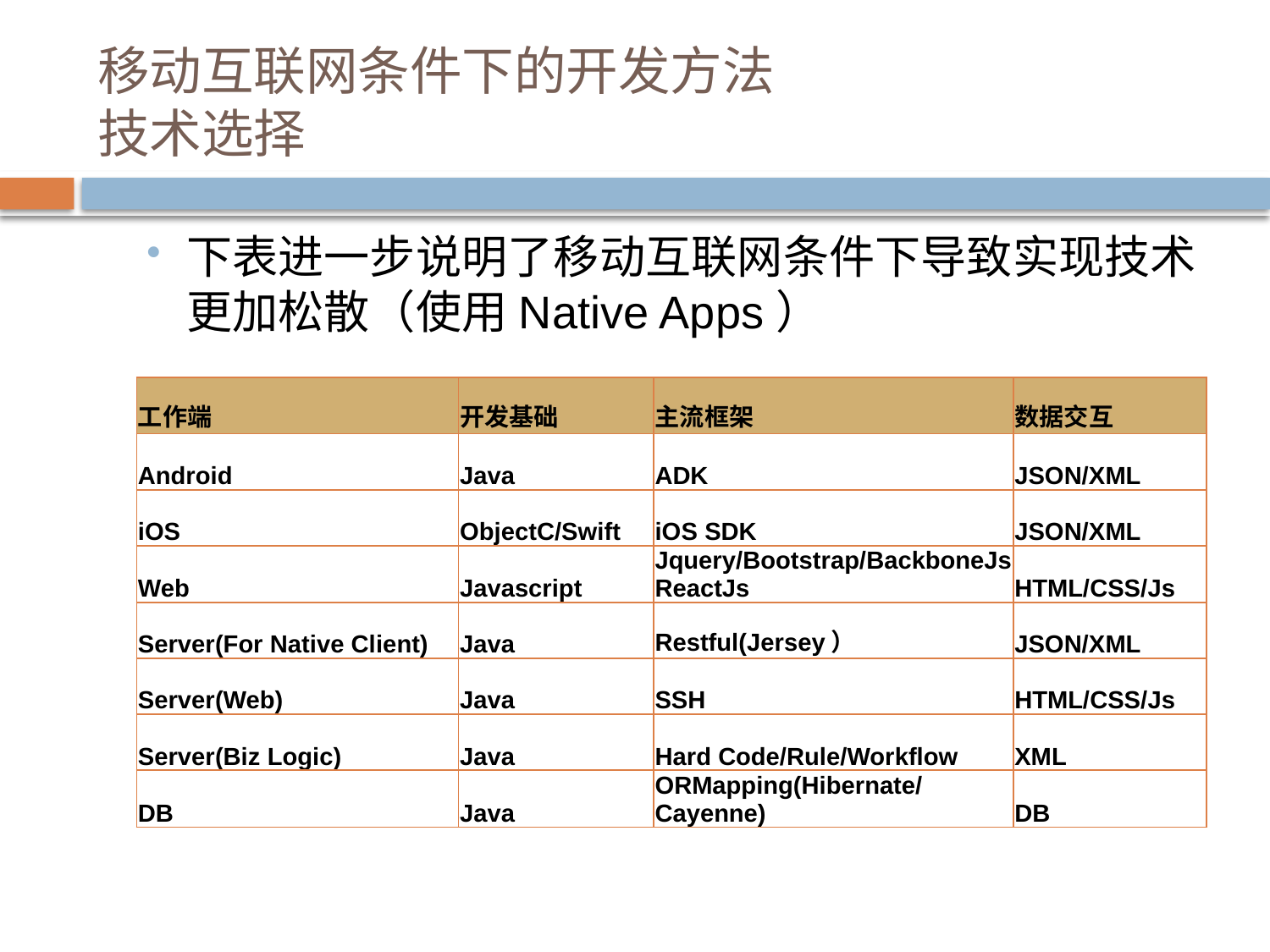

# 移动互联网条件下的开发方法 技术选择
下表进一步说明了移动互联网条件下导致实现技术更加松散（使用Native Apps）

| 工作端 | 开发基础 | 主流框架 | 数据交互 |
| --- | --- | --- | --- |
| Android | Java | ADK | JSON/XML |
| iOS | ObjectC/Swift | iOS SDK | JSON/XML |
| Web | Javascript | Jquery/Bootstrap/BackboneJs ReactJs | HTML/CSS/Js |
| Server(For Native Client) | Java | Restful(Jersey） | JSON/XML |
| Server(Web) | Java | SSH | HTML/CSS/Js |
| Server(Biz Logic) | Java | Hard Code/Rule/Workflow | XML |
| DB | Java | ORMapping(Hibernate/Cayenne) | DB |